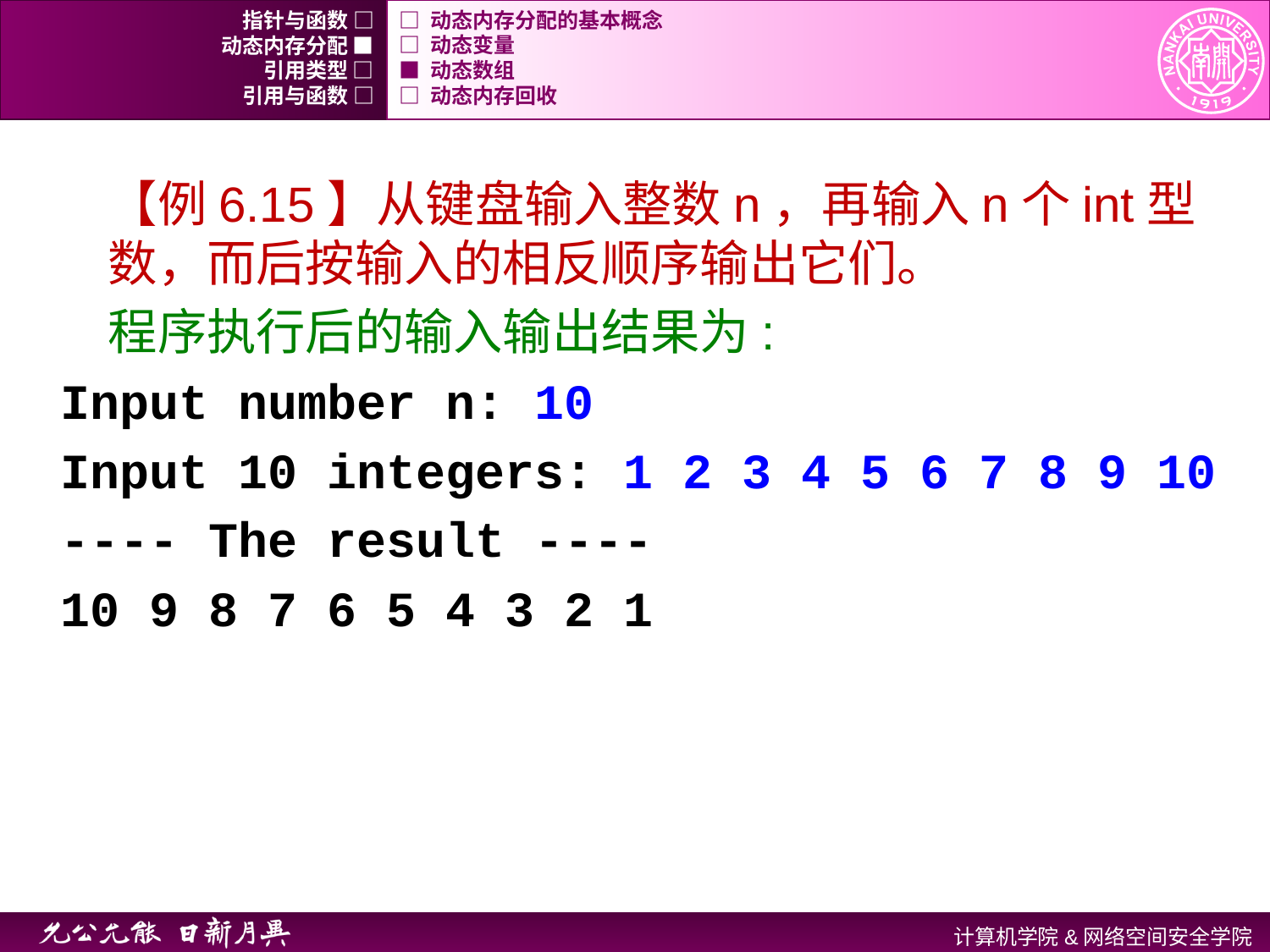

指针与函数 □
□ 动态内存分配的基本概念
动态内存分配 ■
□ 动态变量
引用类型 □
■ 动态数组
引用与函数 □
□ 动态内存回收
【例6.15】从键盘输入整数n，再输入n个int型数，而后按输入的相反顺序输出它们。
程序执行后的输入输出结果为:
Input number n: 10
Input 10 integers: 1 2 3 4 5 6 7 8 9 10
---- The result ----
10 9 8 7 6 5 4 3 2 1